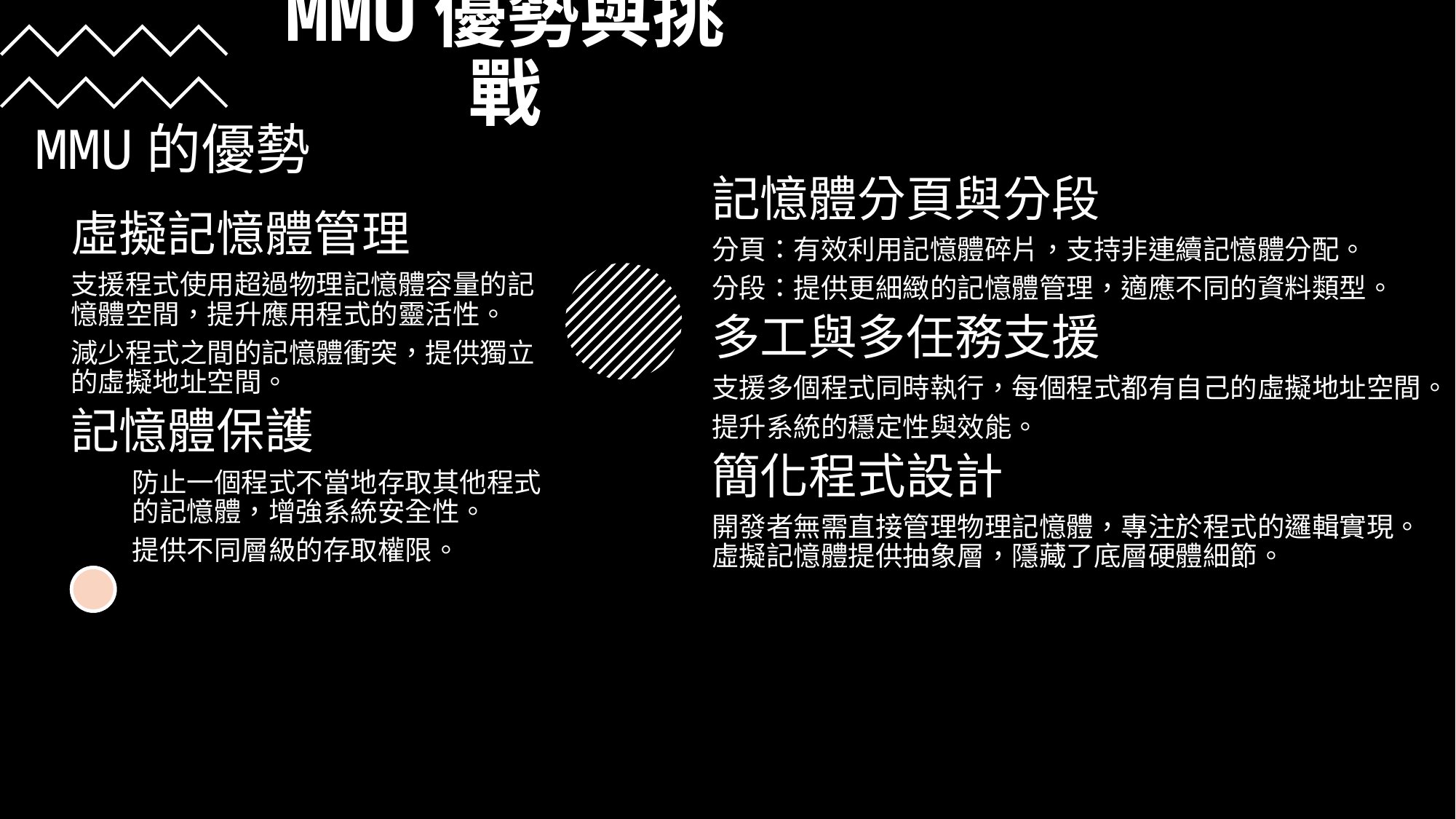

# MMU優勢與挑戰

MMU的優勢

記憶體分頁與分段
分頁：有效利用記憶體碎片，支持非連續記憶體分配。
分段：提供更細緻的記憶體管理，適應不同的資料類型。
多工與多任務支援
支援多個程式同時執行，每個程式都有自己的虛擬地址空間。
提升系統的穩定性與效能。
簡化程式設計
開發者無需直接管理物理記憶體，專注於程式的邏輯實現。虛擬記憶體提供抽象層，隱藏了底層硬體細節。
虛擬記憶體管理
支援程式使用超過物理記憶體容量的記憶體空間，提升應用程式的靈活性。
減少程式之間的記憶體衝突，提供獨立的虛擬地址空間。
記憶體保護
防止一個程式不當地存取其他程式的記憶體，增強系統安全性。
提供不同層級的存取權限。